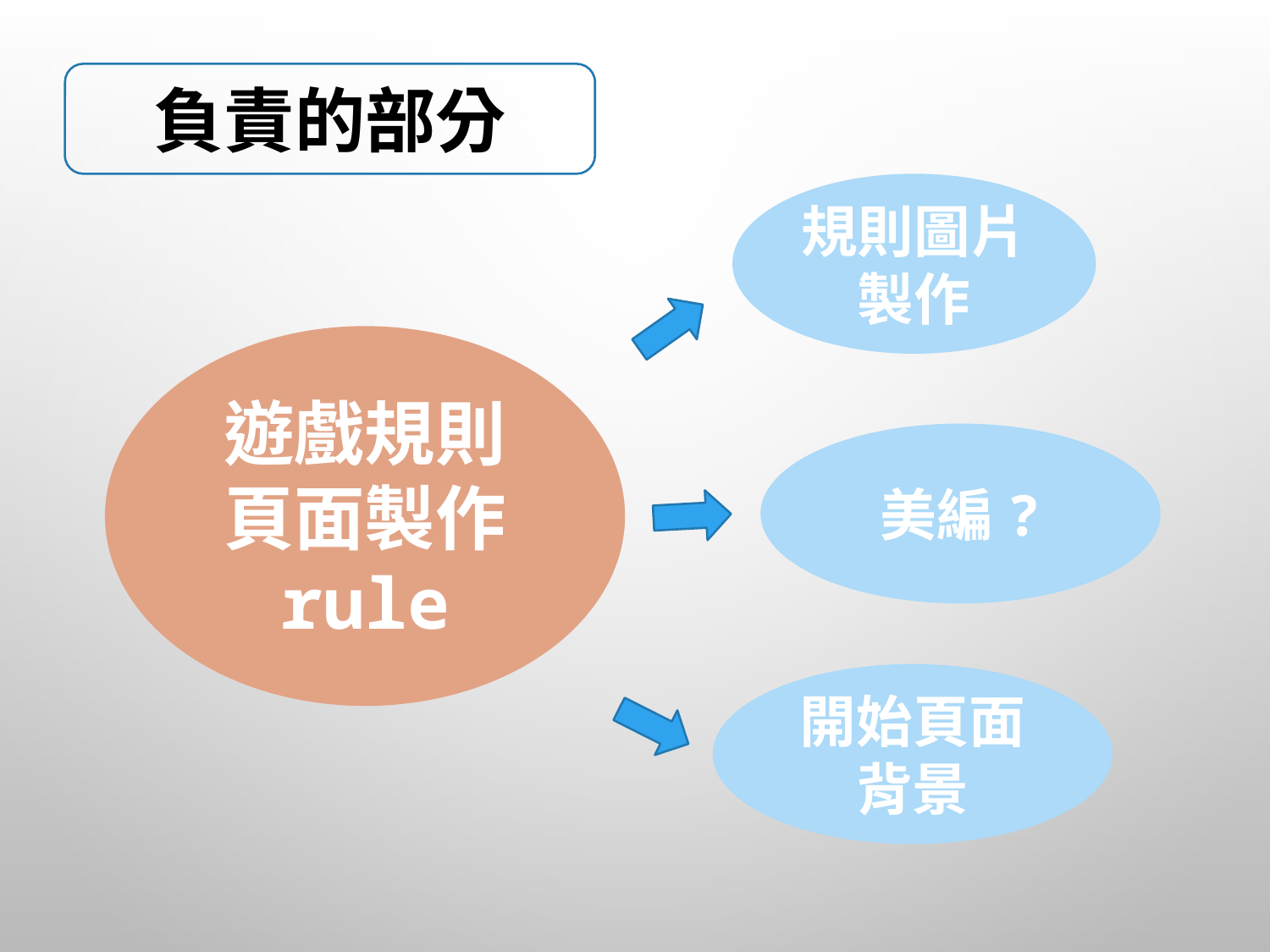

負責的部分
規則圖片
製作

遊戲規則
頁面製作
rule
美編?

開始頁面
背景